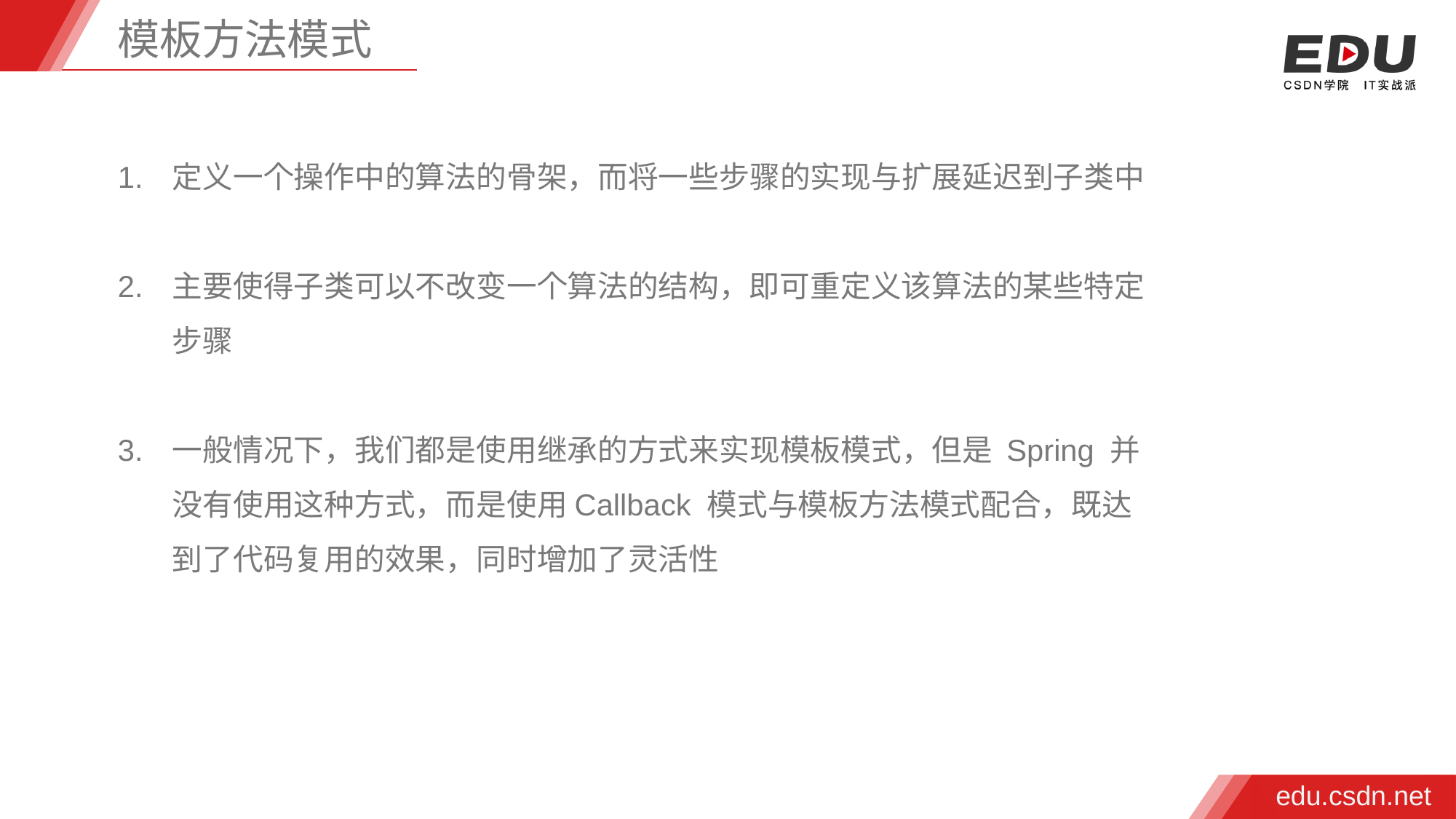

模板方法模式
定义一个操作中的算法的骨架，而将一些步骤的实现与扩展延迟到子类中

主要使得子类可以不改变一个算法的结构，即可重定义该算法的某些特定步骤

一般情况下，我们都是使用继承的方式来实现模板模式，但是 Spring 并没有使用这种方式，而是使用Callback 模式与模板方法模式配合，既达到了代码复用的效果，同时增加了灵活性
edu.csdn.net